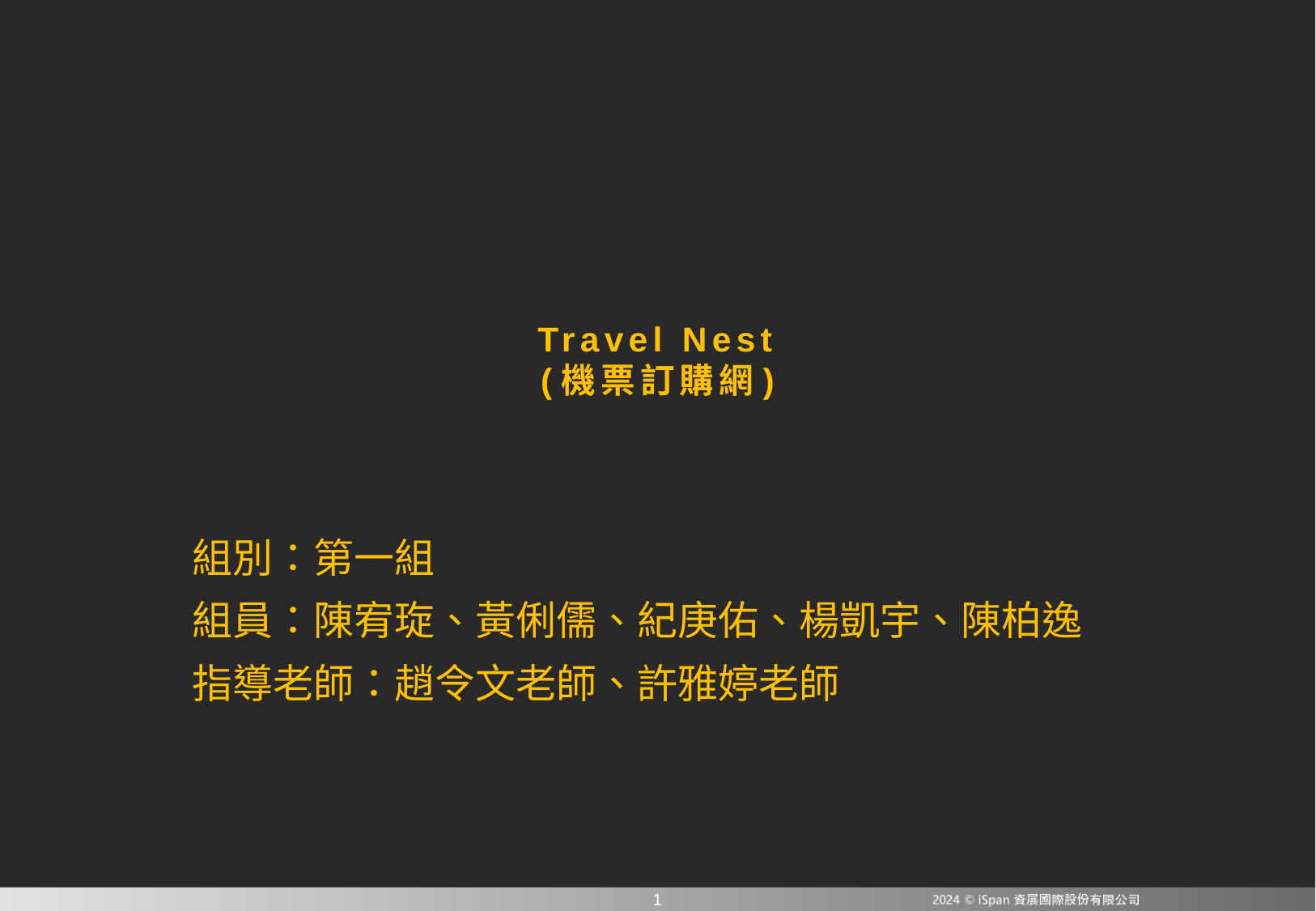

# Travel Nest (機票訂購網)
組別：第一組
組員：陳宥琁、黃俐儒、紀庚佑、楊凱宇、陳柏逸
指導老師：趙令文老師、許雅婷老師